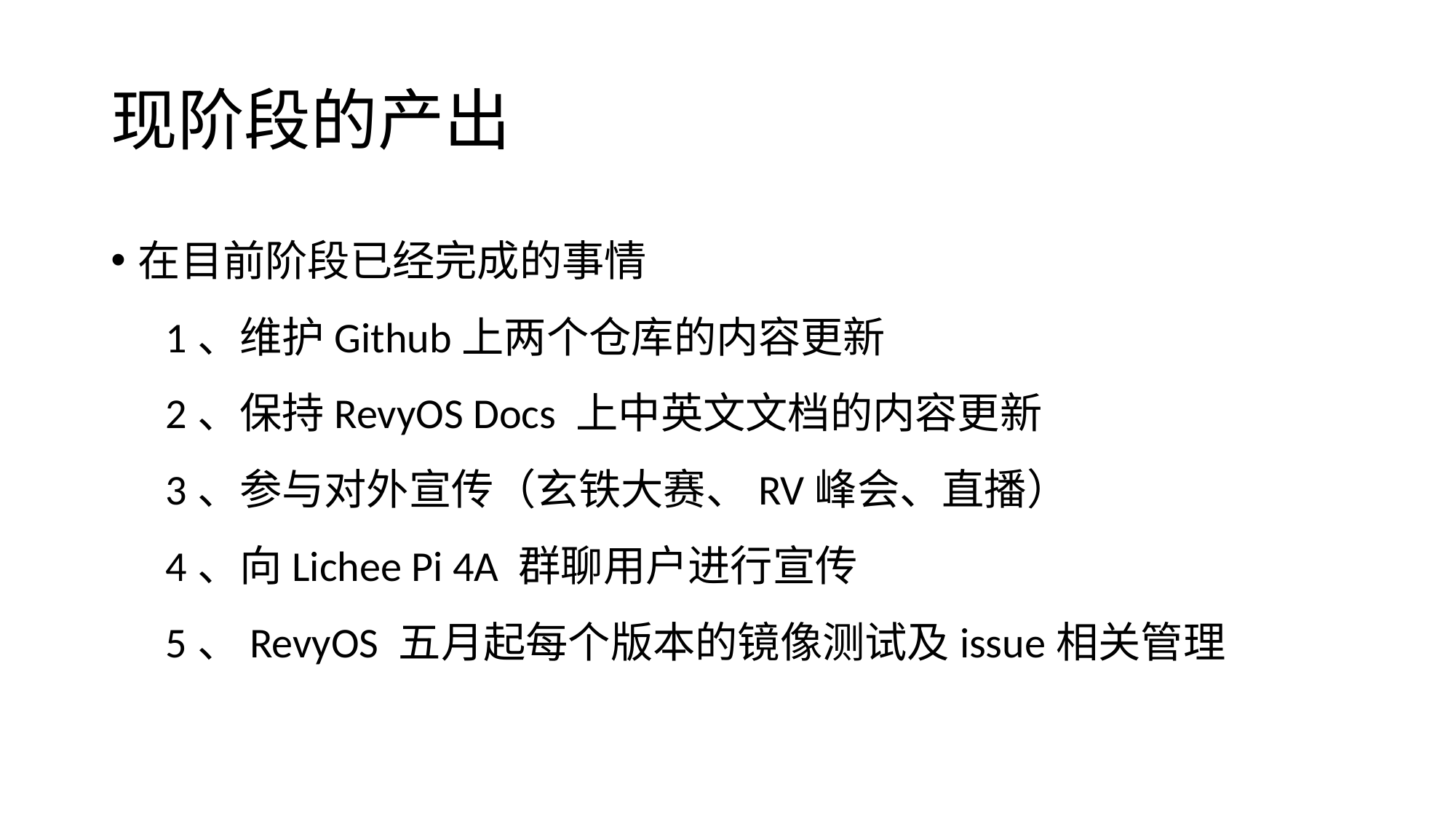

# 现阶段的产出
在目前阶段已经完成的事情
1、维护Github上两个仓库的内容更新
2、保持RevyOS Docs 上中英文文档的内容更新
3、参与对外宣传（玄铁大赛、RV峰会、直播）
4、向Lichee Pi 4A 群聊用户进行宣传
5、RevyOS 五月起每个版本的镜像测试及issue相关管理